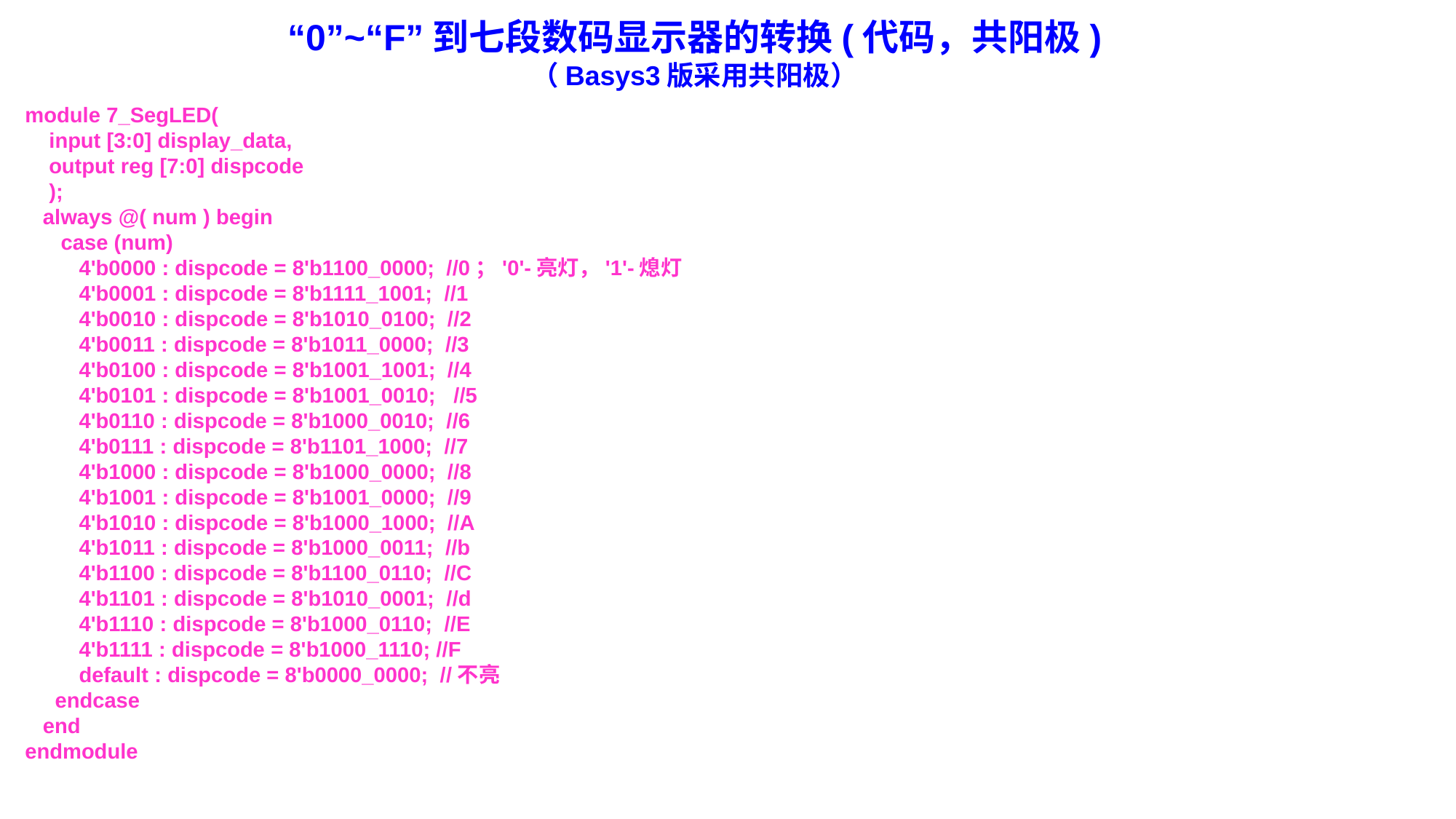

“0”~“F”到七段数码显示器的转换(代码，共阳极)
（Basys3版采用共阳极）
module 7_SegLED(
    input [3:0] display_data,
    output reg [7:0] dispcode
    );
   always @( num ) begin
      case (num)
         4'b0000 : dispcode = 8'b1100_0000;  //0；'0'-亮灯，'1'-熄灯
         4'b0001 : dispcode = 8'b1111_1001;  //1
         4'b0010 : dispcode = 8'b1010_0100;  //2
         4'b0011 : dispcode = 8'b1011_0000;  //3
         4'b0100 : dispcode = 8'b1001_1001;  //4
         4'b0101 : dispcode = 8'b1001_0010;   //5
         4'b0110 : dispcode = 8'b1000_0010;  //6
         4'b0111 : dispcode = 8'b1101_1000;  //7
         4'b1000 : dispcode = 8'b1000_0000;  //8
         4'b1001 : dispcode = 8'b1001_0000;  //9
         4'b1010 : dispcode = 8'b1000_1000;  //A
         4'b1011 : dispcode = 8'b1000_0011;  //b
         4'b1100 : dispcode = 8'b1100_0110;  //C
         4'b1101 : dispcode = 8'b1010_0001;  //d
         4'b1110 : dispcode = 8'b1000_0110;  //E
         4'b1111 : dispcode = 8'b1000_1110; //F
         default : dispcode = 8'b0000_0000;  //不亮
     endcase
   end
endmodule